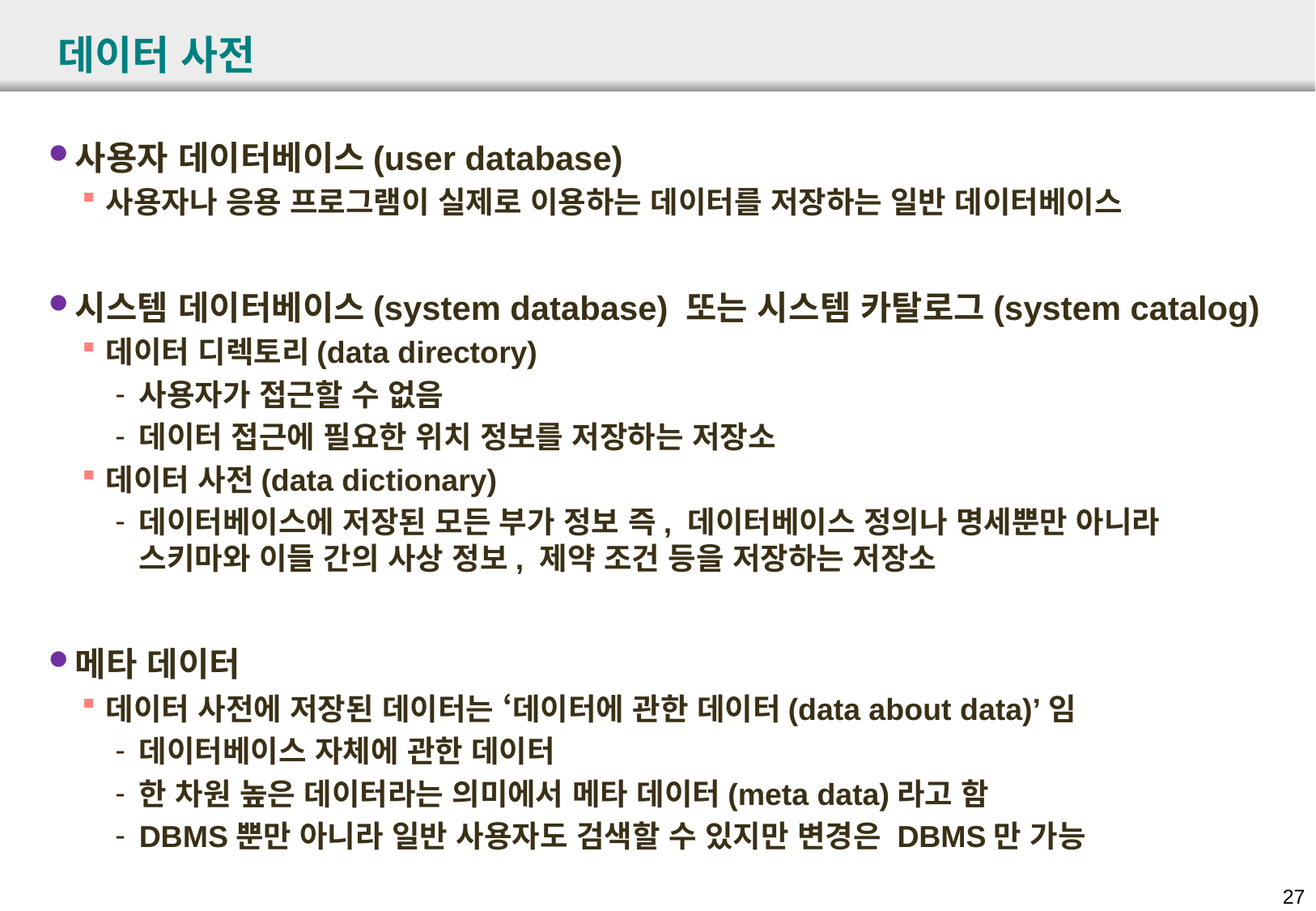

# 데이터 사전
사용자 데이터베이스(user database)
사용자나 응용 프로그램이 실제로 이용하는 데이터를 저장하는 일반 데이터베이스

시스템 데이터베이스(system database) 또는 시스템 카탈로그(system catalog)
데이터 디렉토리(data directory)
사용자가 접근할 수 없음
데이터 접근에 필요한 위치 정보를 저장하는 저장소
데이터 사전(data dictionary)
데이터베이스에 저장된 모든 부가 정보 즉, 데이터베이스 정의나 명세뿐만 아니라 스키마와 이들 간의 사상 정보, 제약 조건 등을 저장하는 저장소

메타 데이터
데이터 사전에 저장된 데이터는 ‘데이터에 관한 데이터(data about data)’임
데이터베이스 자체에 관한 데이터
한 차원 높은 데이터라는 의미에서 메타 데이터(meta data)라고 함
DBMS뿐만 아니라 일반 사용자도 검색할 수 있지만 변경은 DBMS만 가능